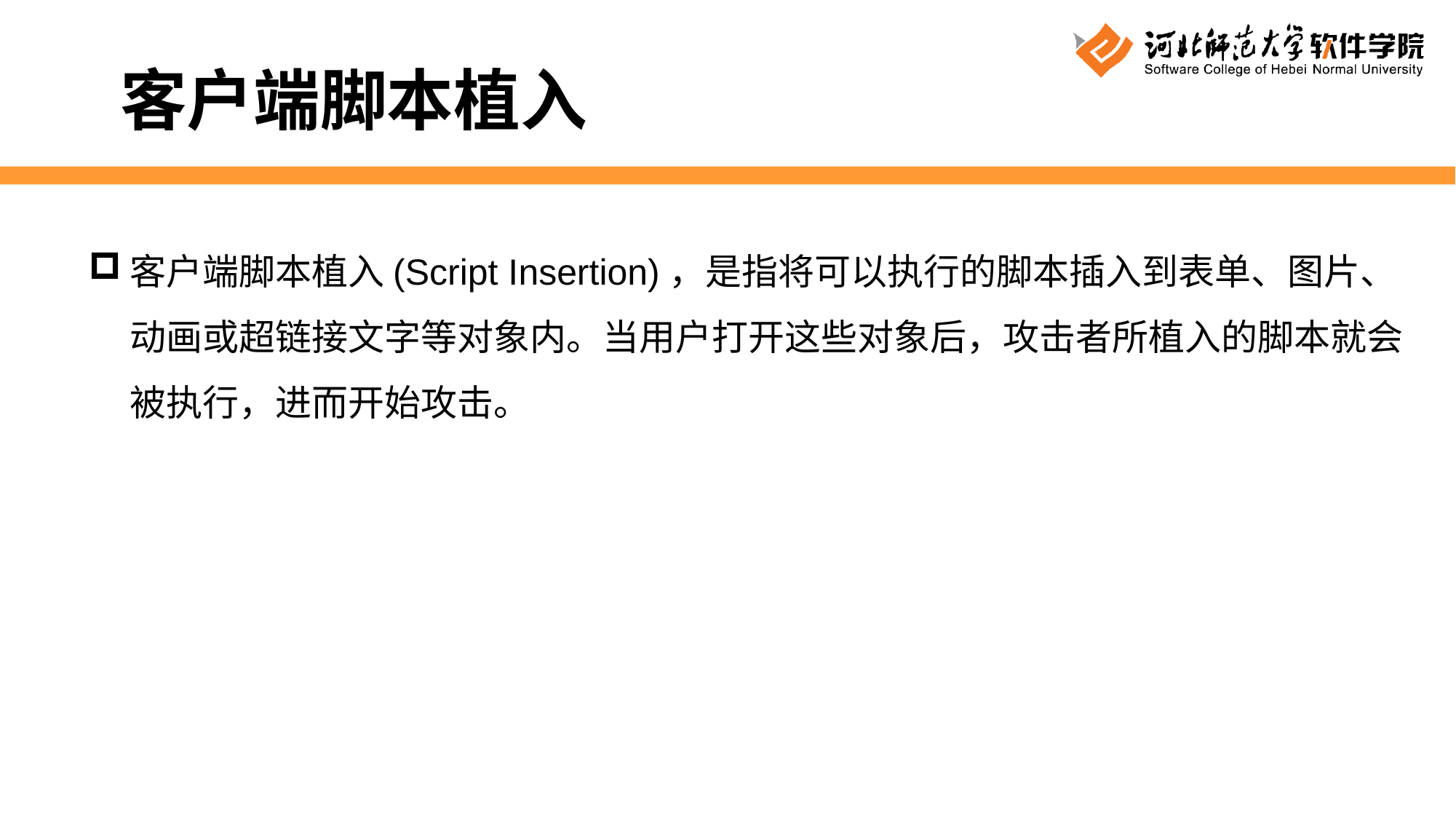

客户端脚本植入
客户端脚本植入(Script Insertion)，是指将可以执行的脚本插入到表单、图片、动画或超链接文字等对象内。当用户打开这些对象后，攻击者所植入的脚本就会被执行，进而开始攻击。